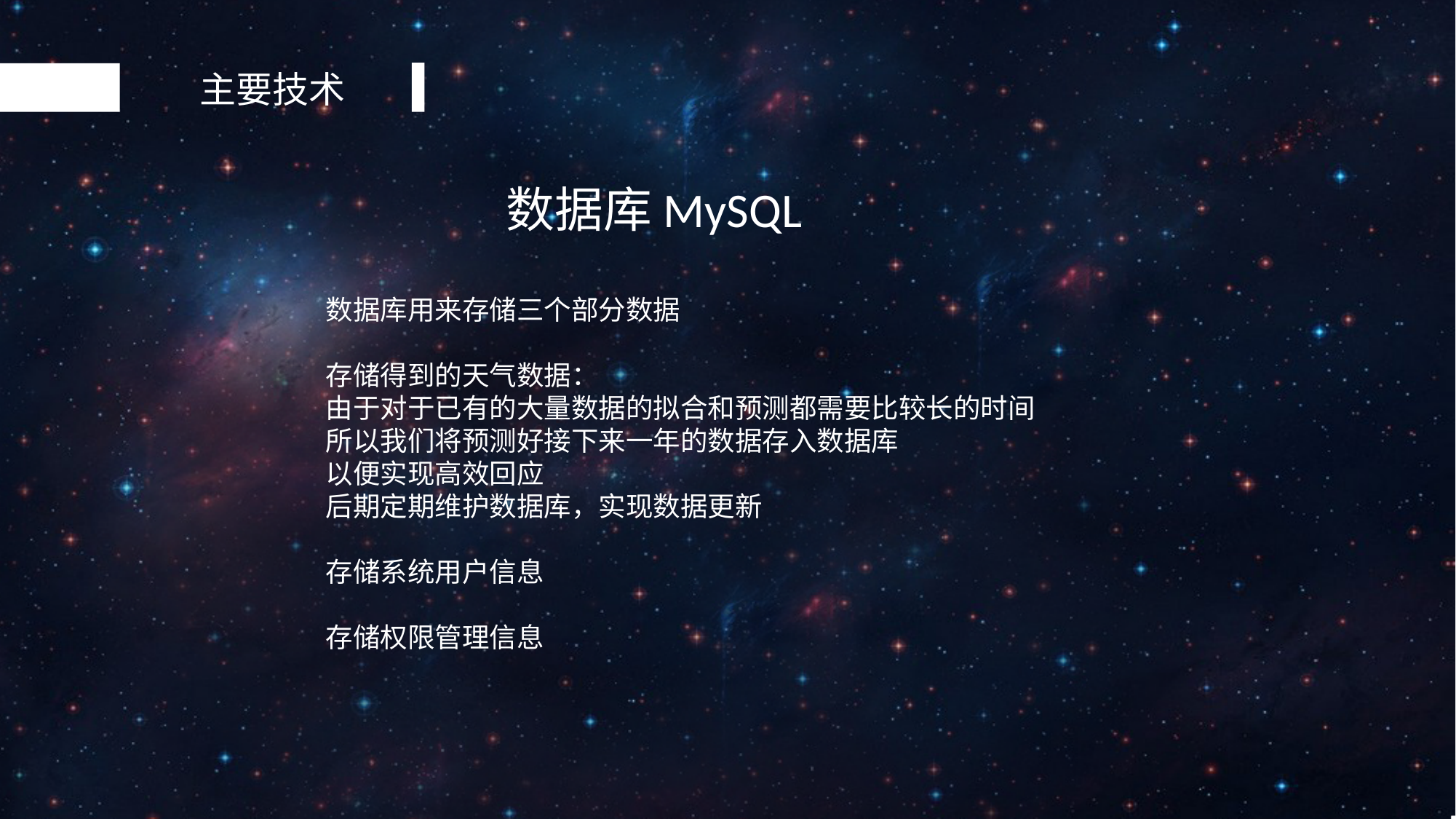

主要技术

数据库MySQL
数据库用来存储三个部分数据

存储得到的天气数据：
由于对于已有的大量数据的拟合和预测都需要比较长的时间
所以我们将预测好接下来一年的数据存入数据库
以便实现高效回应
后期定期维护数据库，实现数据更新

存储系统用户信息

存储权限管理信息